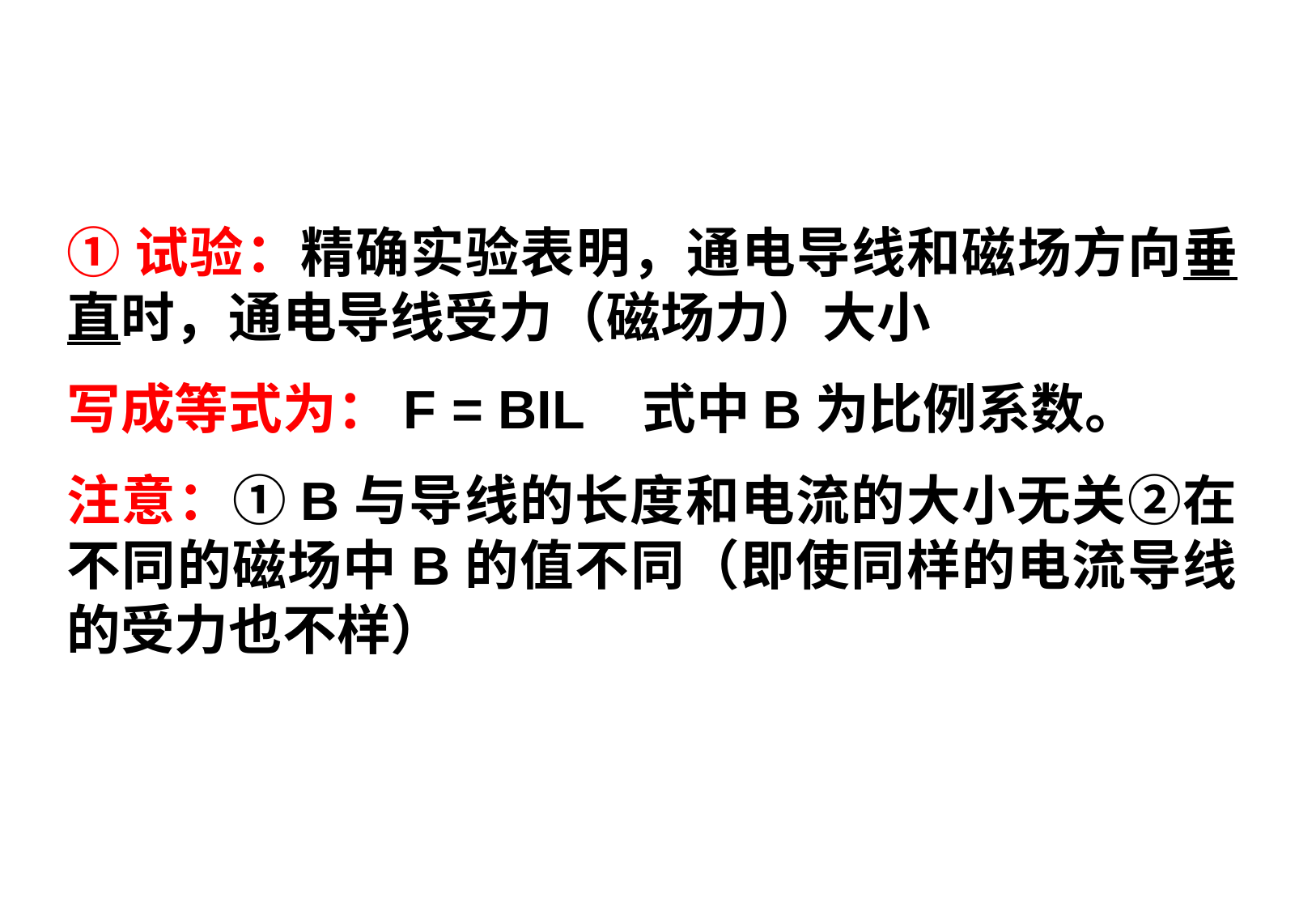

①试验：精确实验表明，通电导线和磁场方向垂直时，通电导线受力（磁场力）大小
写成等式为：F = BIL   式中B为比例系数。
注意：①B与导线的长度和电流的大小无关②在不同的磁场中B的值不同（即使同样的电流导线的受力也不样）